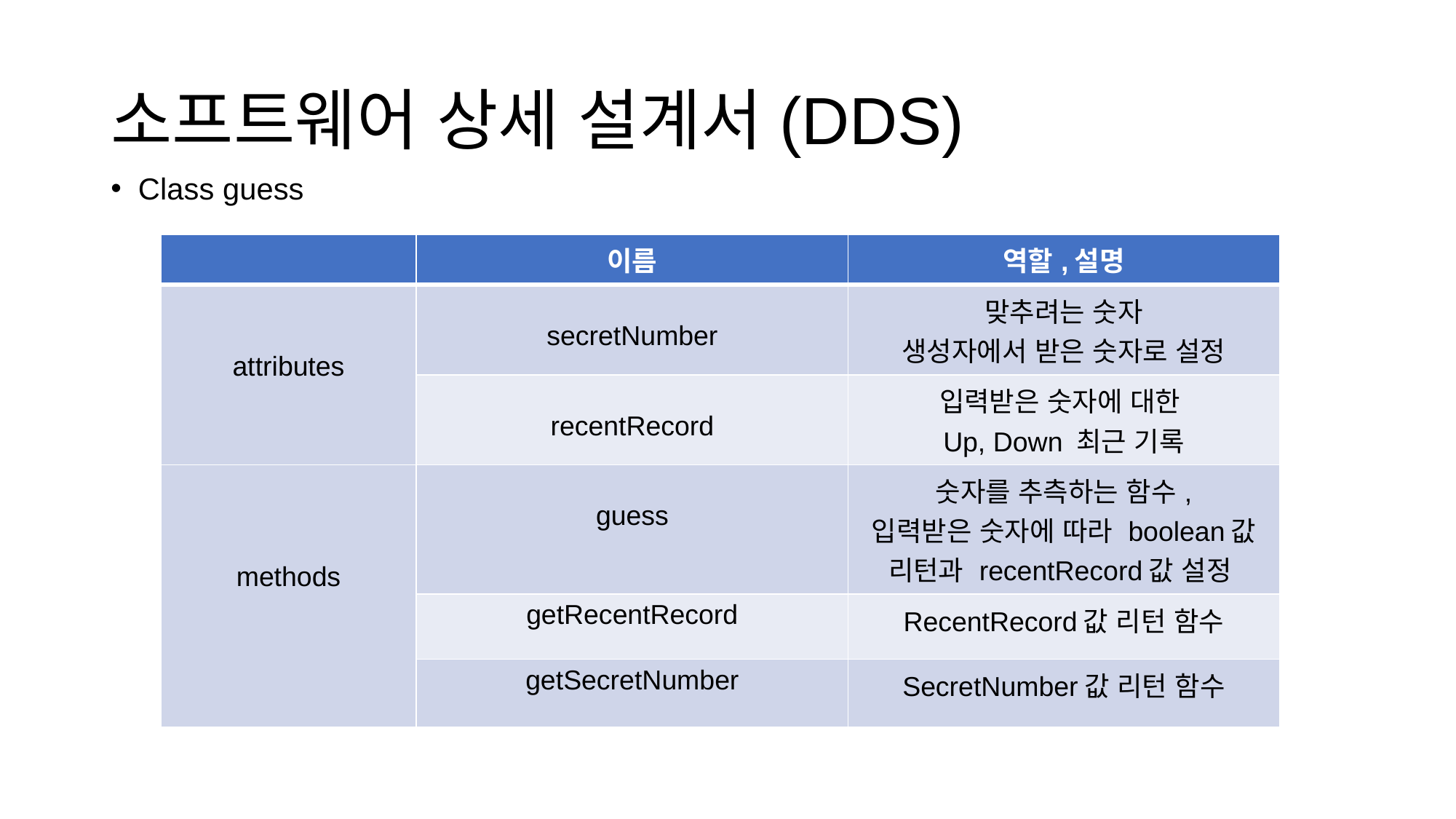

# 소프트웨어 상세 설계서(DDS)
Class guess
| ​ | 이름​ | 역할,설명​ |
| --- | --- | --- |
| ​ ​ attributes​ | ​ secretNumber | 맞추려는 숫자 생성자에서 받은 숫자​로 설정 |
|  | ​ recentRecord | 입력받은 숫자에 대한 Up, Down 최근 기록 |
| ​ ​ ​ ​methods​ | ​ guess | 숫자를 추측하는 함수, 입력받은 숫자에 따라 boolean값 리턴과 recentRecord값 설정 |
|  | ​getRecentRecord | RecentRecord값 리턴 함수 |
|  | ​getSecretNumber | SecretNumber값 리턴 함수 |